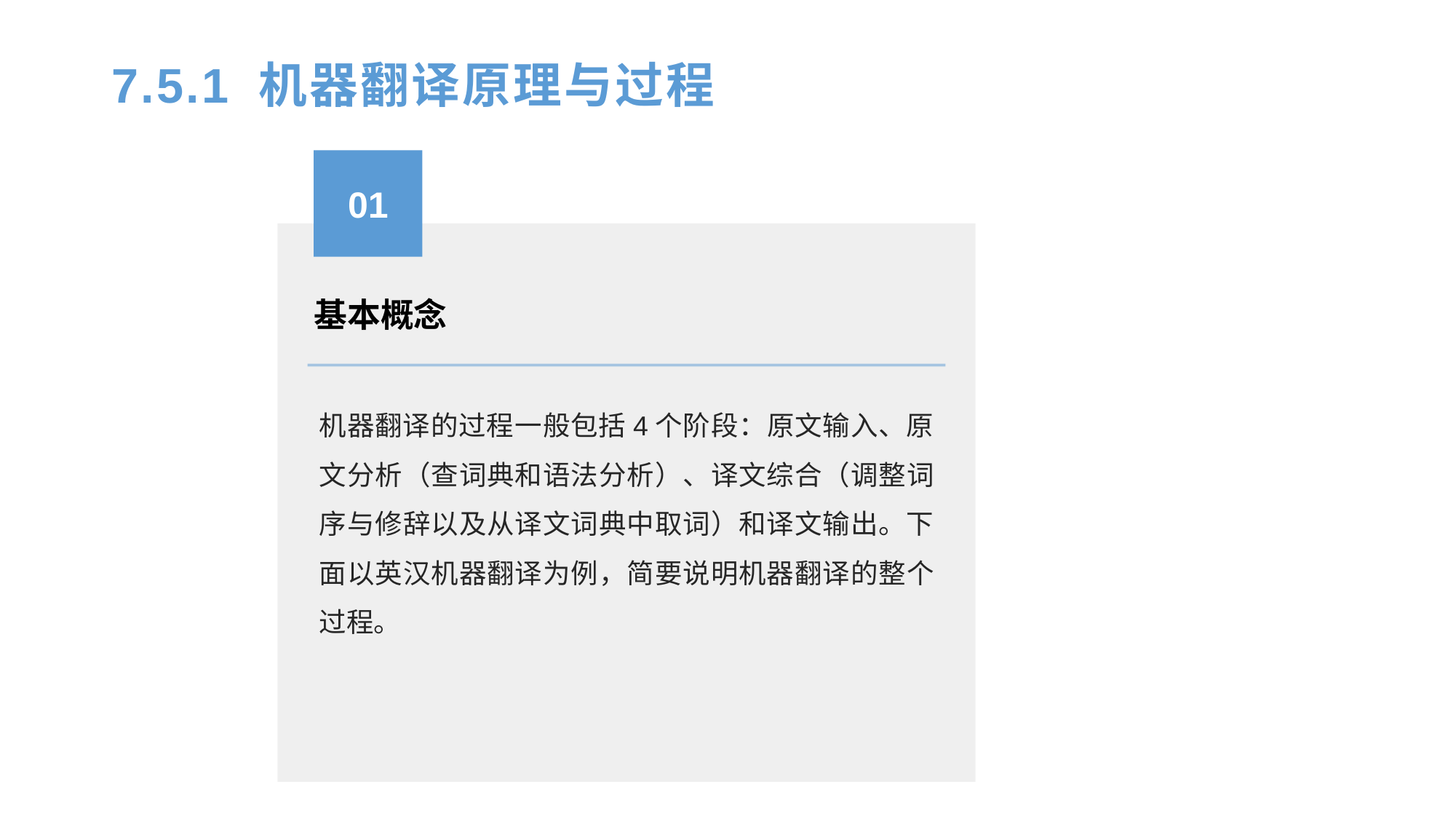

# 7.5.1 机器翻译原理与过程
01

基本概念
机器翻译的过程一般包括4个阶段：原文输入、原文分析（查词典和语法分析）、译文综合（调整词序与修辞以及从译文词典中取词）和译文输出。下面以英汉机器翻译为例，简要说明机器翻译的整个过程。